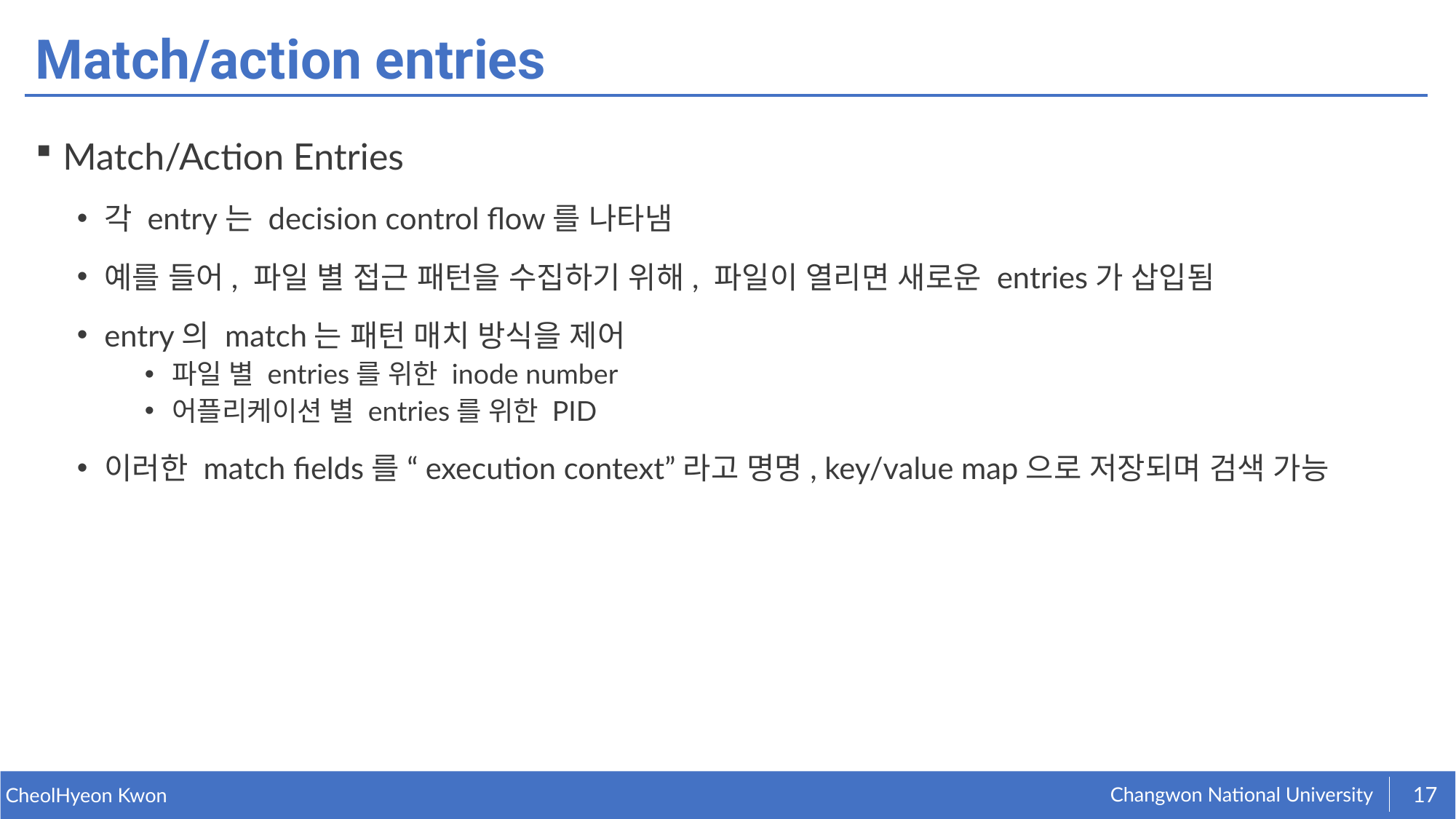

# Match/action entries
Match/Action Entries
각 entry는 decision control flow를 나타냄
예를 들어, 파일 별 접근 패턴을 수집하기 위해, 파일이 열리면 새로운 entries가 삽입됨
entry의 match는 패턴 매치 방식을 제어
파일 별 entries를 위한 inode number
어플리케이션 별 entries를 위한 PID
이러한 match fields를 “execution context”라고 명명, key/value map으로 저장되며 검색 가능
17